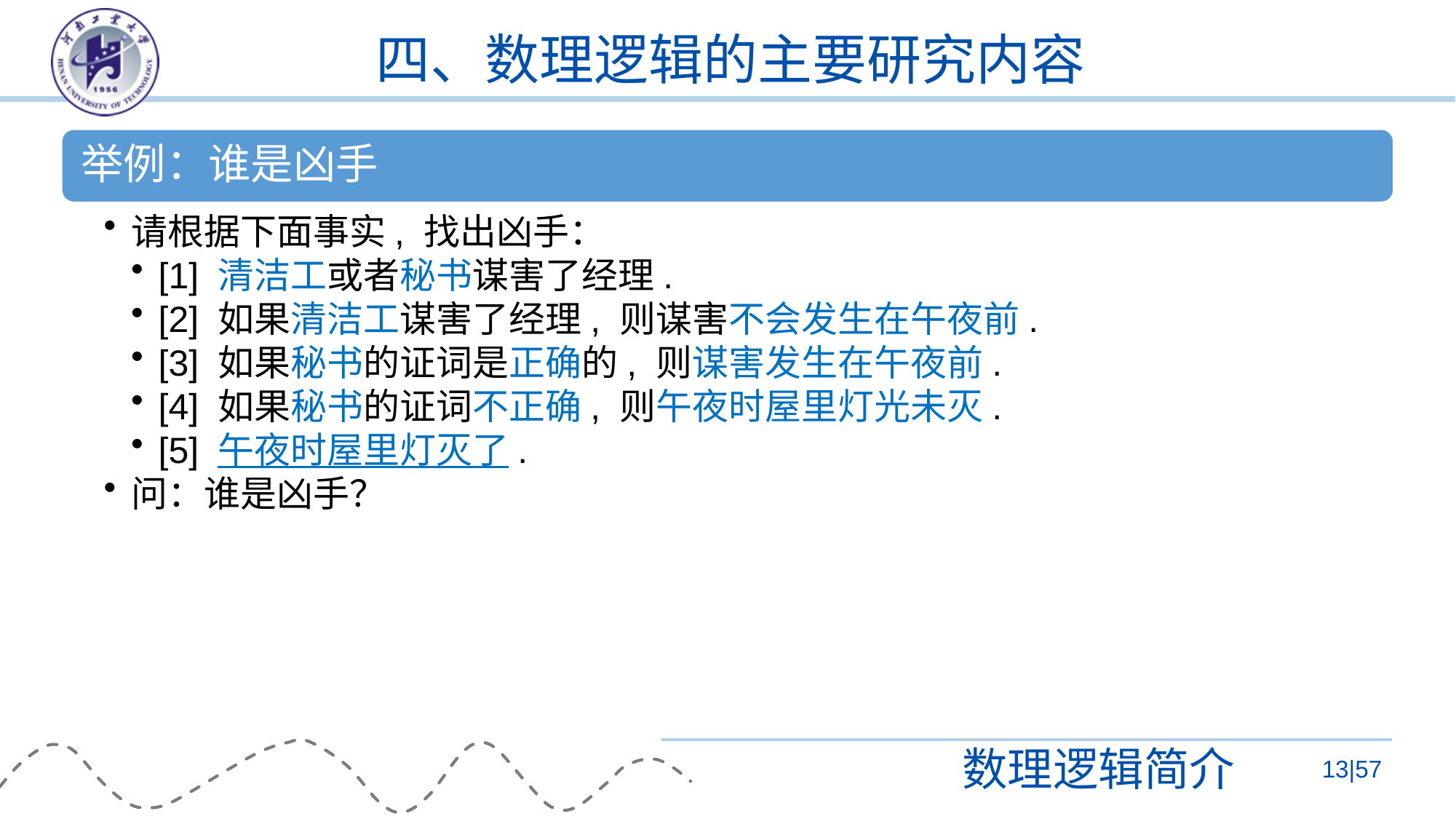

# 四、数理逻辑的主要研究内容
举例：谁是凶手
请根据下面事实, 找出凶手：
[1] 清洁工或者秘书谋害了经理.
[2] 如果清洁工谋害了经理, 则谋害不会发生在午夜前.
[3] 如果秘书的证词是正确的, 则谋害发生在午夜前.
[4] 如果秘书的证词不正确, 则午夜时屋里灯光未灭.
[5] 午夜时屋里灯灭了.
问：谁是凶手？
数理逻辑简介
13|57